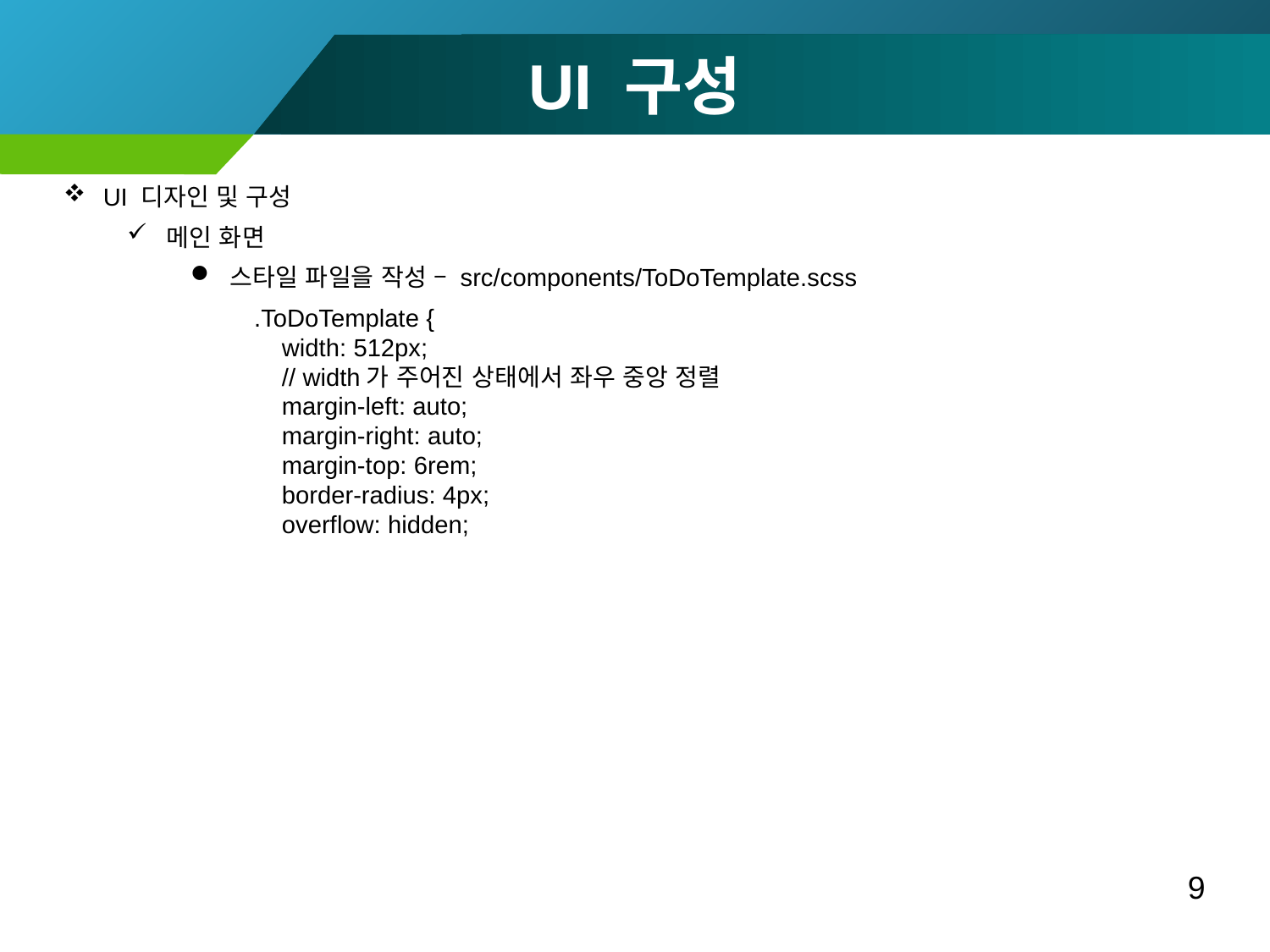

UI 구성
UI 디자인 및 구성
메인 화면
스타일 파일을 작성 – src/components/ToDoTemplate.scss
.ToDoTemplate {
    width: 512px;
    // width가 주어진 상태에서 좌우 중앙 정렬
    margin-left: auto;
    margin-right: auto;
    margin-top: 6rem;
    border-radius: 4px;
    overflow: hidden;
9